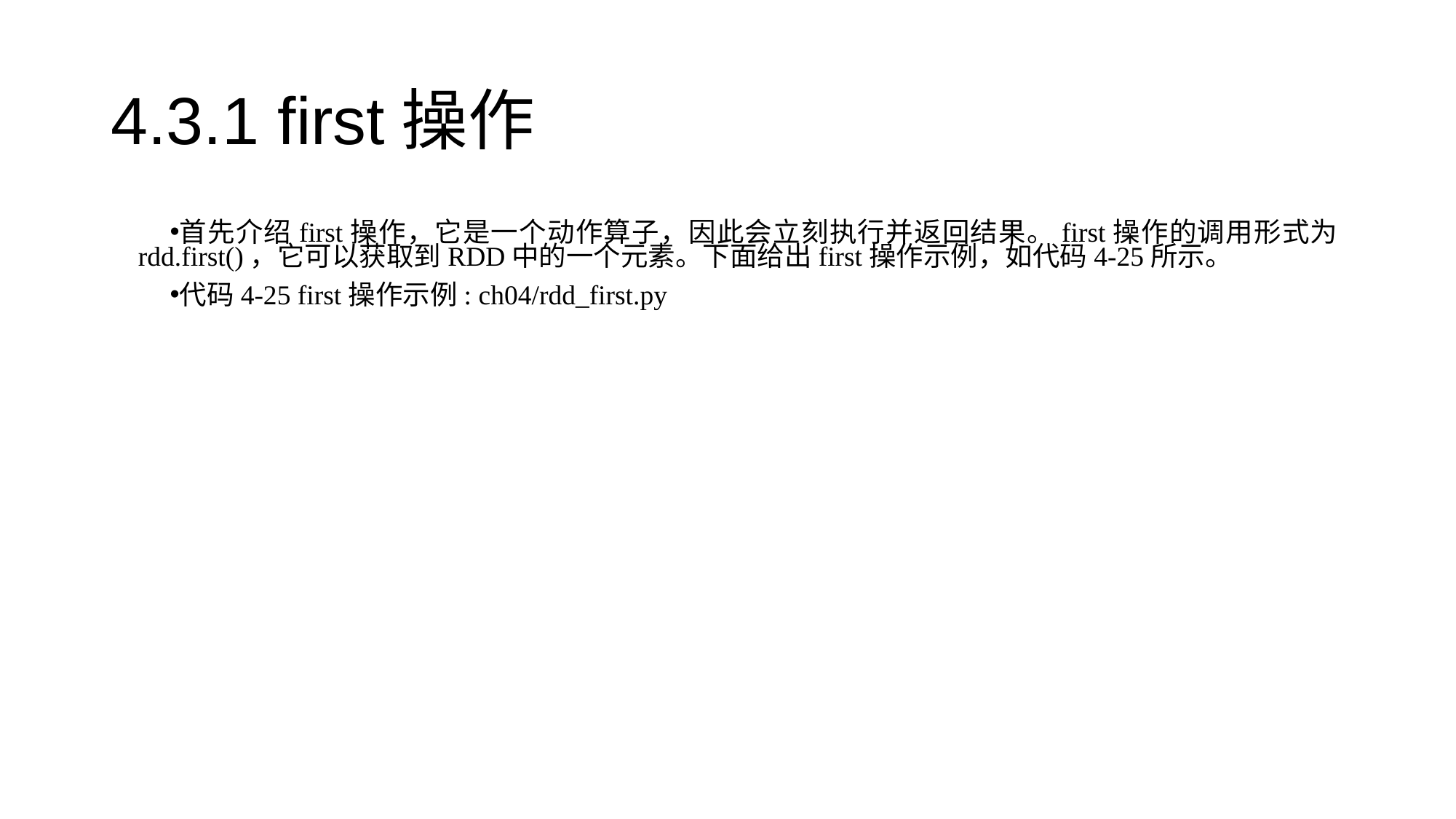

# 4.3.1 first操作
首先介绍first操作，它是一个动作算子，因此会立刻执行并返回结果。first操作的调用形式为rdd.first()，它可以获取到RDD中的一个元素。下面给出first操作示例，如代码4-25所示。
代码4-25 first操作示例: ch04/rdd_first.py